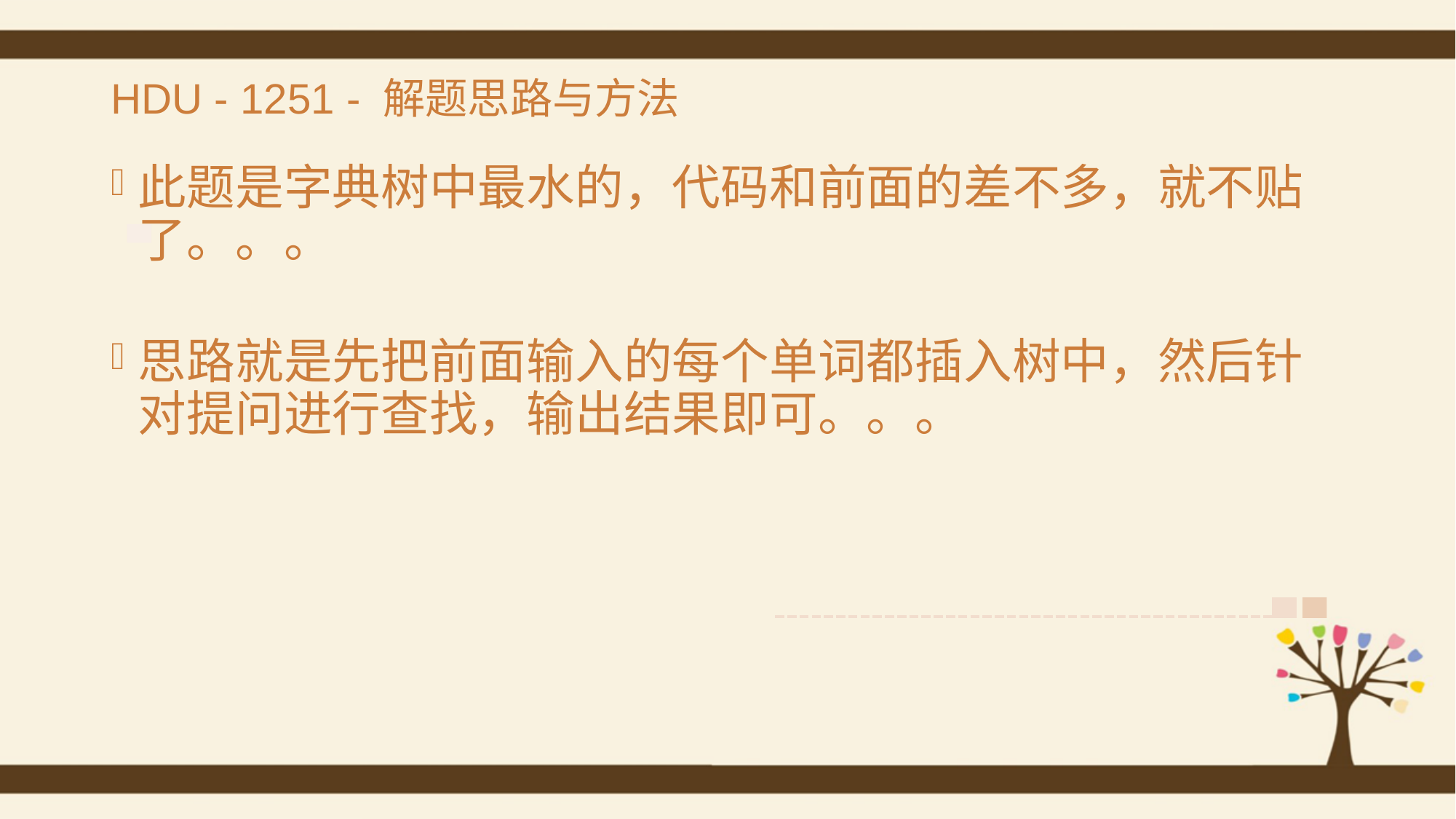

# HDU - 1251 - 解题思路与方法
此题是字典树中最水的，代码和前面的差不多，就不贴了。。。

思路就是先把前面输入的每个单词都插入树中，然后针对提问进行查找，输出结果即可。。。